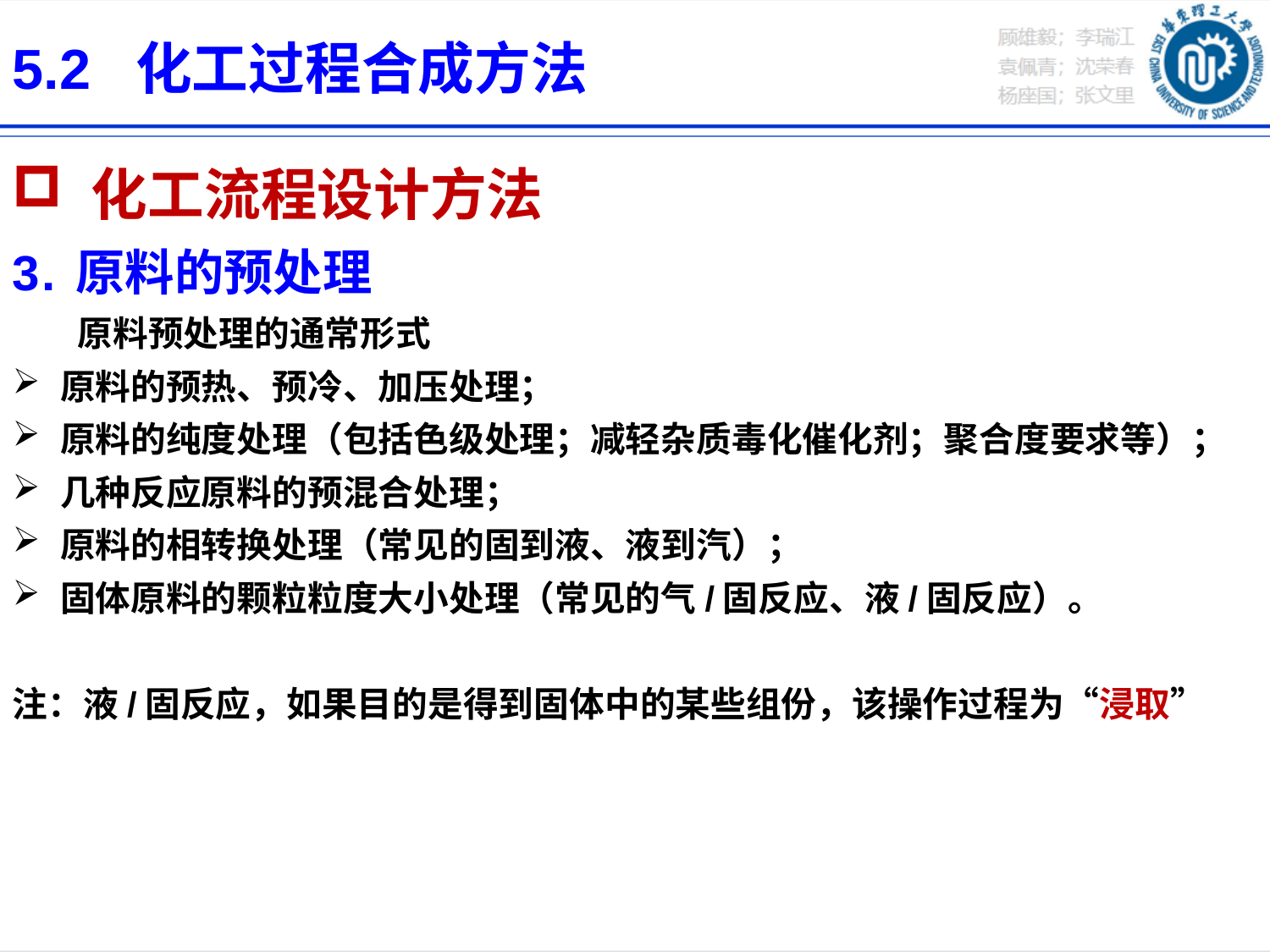

5.2  化工过程合成方法
 化工流程设计方法
原料的预处理
        原料预处理的通常形式
原料的预热、预冷、加压处理；
原料的纯度处理（包括色级处理；减轻杂质毒化催化剂；聚合度要求等）；
几种反应原料的预混合处理；
原料的相转换处理（常见的固到液、液到汽）；
固体原料的颗粒粒度大小处理（常见的气/固反应、液/固反应）。

注：液/固反应，如果目的是得到固体中的某些组份，该操作过程为“浸取”